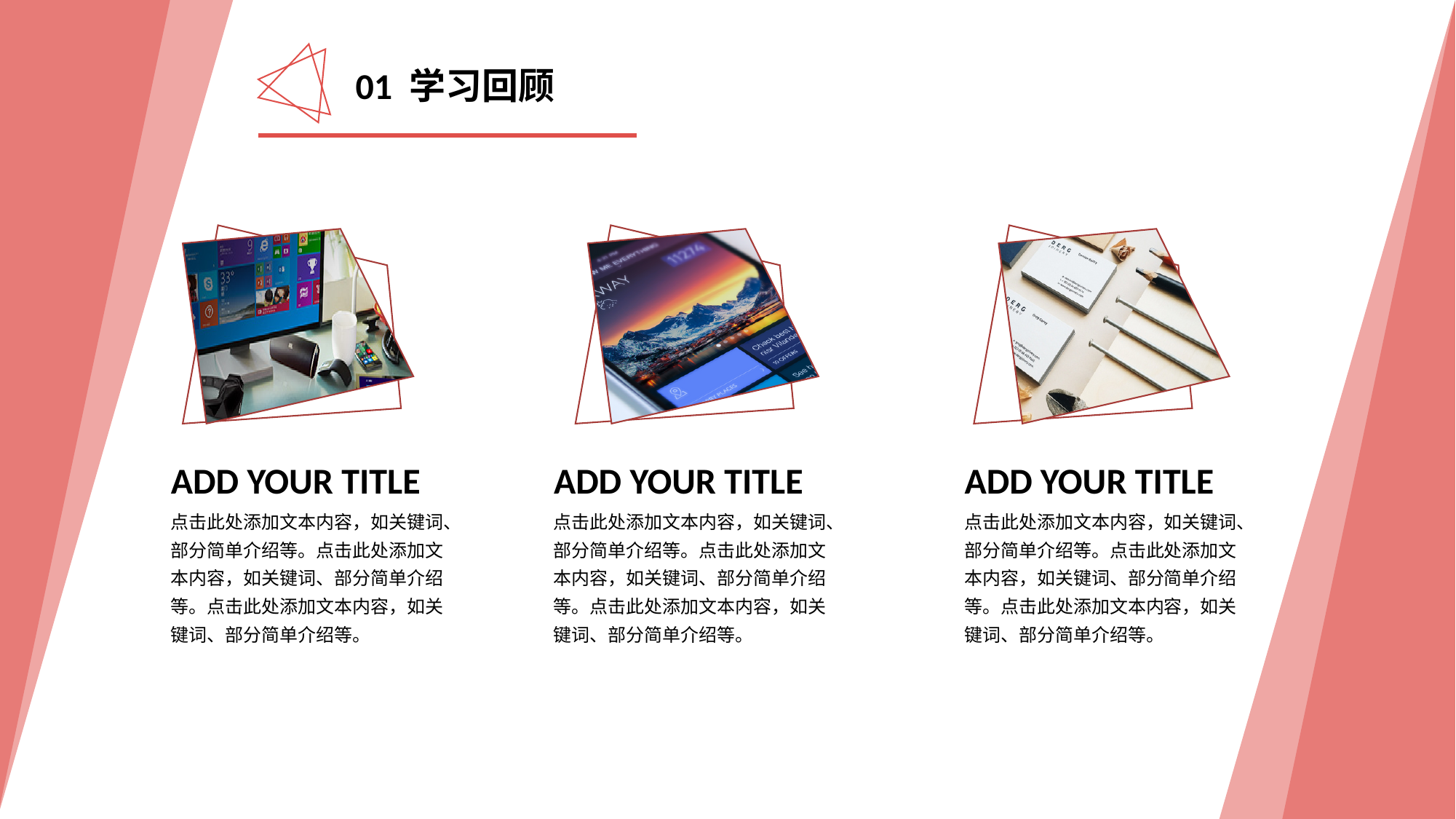

01 学习回顾

ADD YOUR TITLE
ADD YOUR TITLE
ADD YOUR TITLE
点击此处添加文本内容，如关键词、部分简单介绍等。点击此处添加文本内容，如关键词、部分简单介绍等。点击此处添加文本内容，如关键词、部分简单介绍等。
点击此处添加文本内容，如关键词、部分简单介绍等。点击此处添加文本内容，如关键词、部分简单介绍等。点击此处添加文本内容，如关键词、部分简单介绍等。
点击此处添加文本内容，如关键词、部分简单介绍等。点击此处添加文本内容，如关键词、部分简单介绍等。点击此处添加文本内容，如关键词、部分简单介绍等。